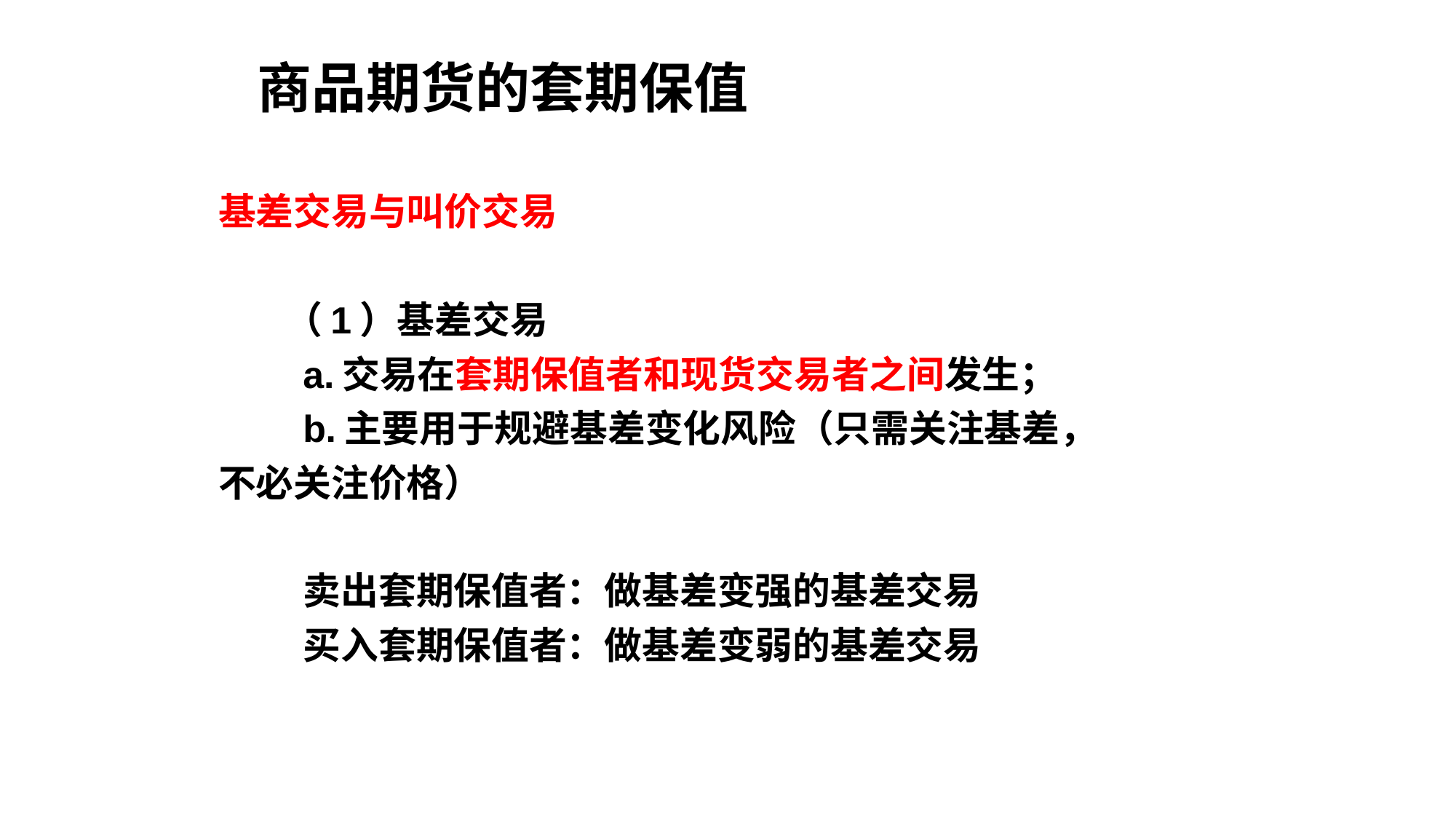

商品期货的套期保值
基差交易与叫价交易

       （1）基差交易
        a.交易在套期保值者和现货交易者之间发生；
        b.主要用于规避基差变化风险（只需关注基差，
不必关注价格）

         卖出套期保值者：做基差变强的基差交易
         买入套期保值者：做基差变弱的基差交易